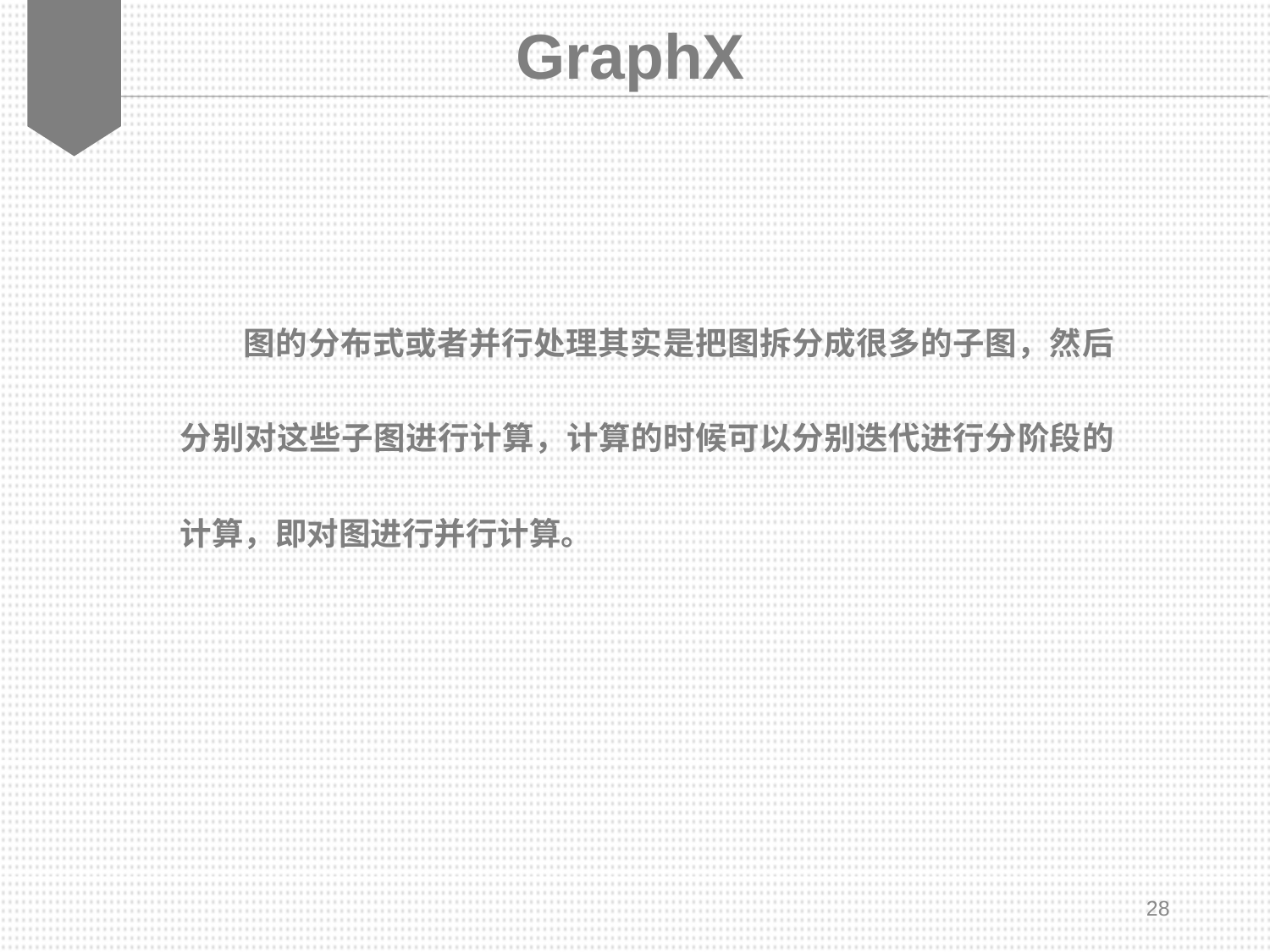

GraphX

图的分布式或者并行处理其实是把图拆分成很多的子图，然后分别对这些子图进行计算，计算的时候可以分别迭代进行分阶段的计算，即对图进行并行计算。
28